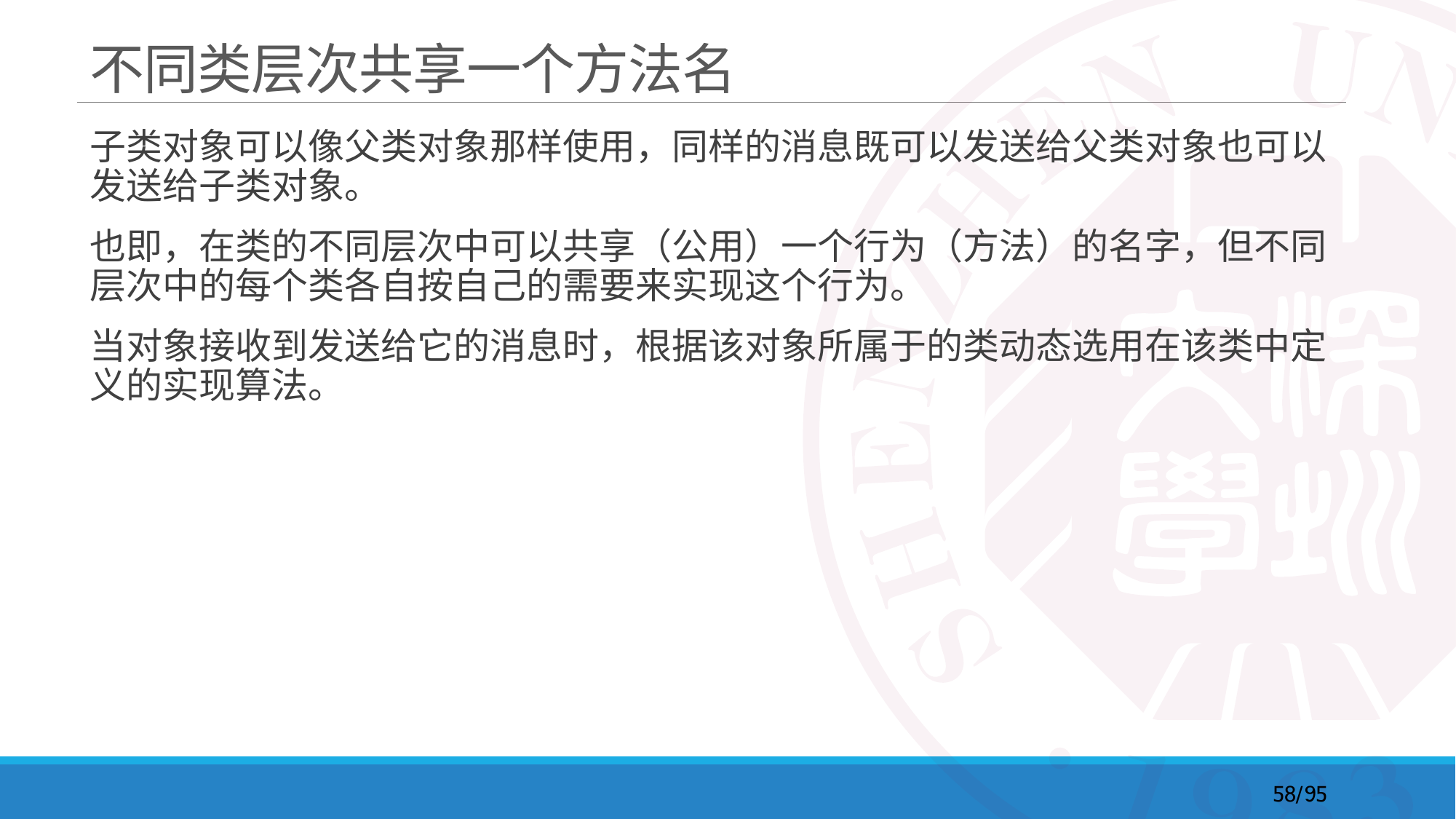

# 不同类层次共享一个方法名
子类对象可以像父类对象那样使用，同样的消息既可以发送给父类对象也可以发送给子类对象。
也即，在类的不同层次中可以共享（公用）一个行为（方法）的名字，但不同层次中的每个类各自按自己的需要来实现这个行为。
当对象接收到发送给它的消息时，根据该对象所属于的类动态选用在该类中定义的实现算法。
58/95